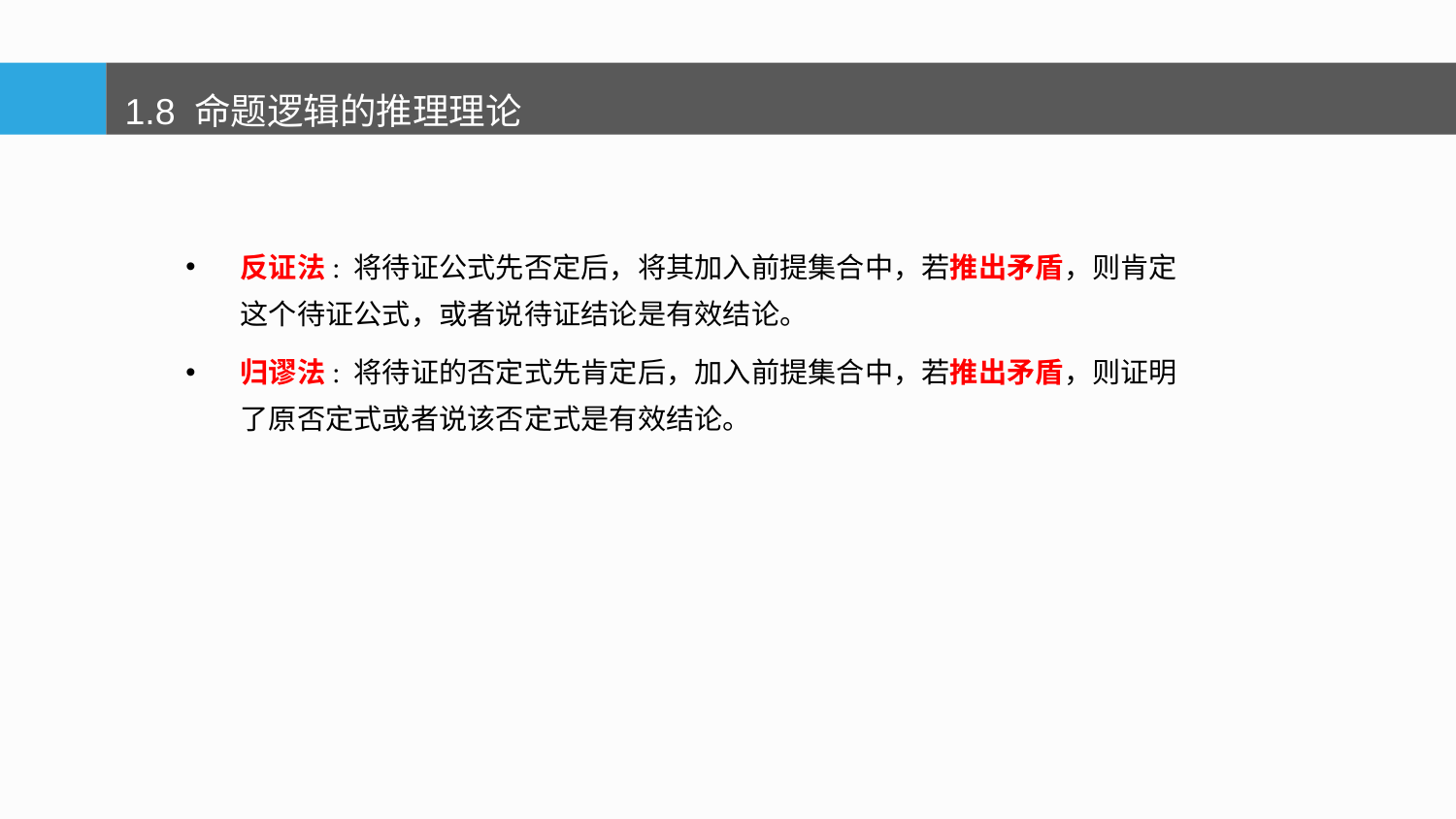

1.8 命题逻辑的推理理论

反证法: 将待证公式先否定后，将其加入前提集合中，若推出矛盾，则肯定这个待证公式，或者说待证结论是有效结论。
归谬法: 将待证的否定式先肯定后，加入前提集合中，若推出矛盾，则证明了原否定式或者说该否定式是有效结论。